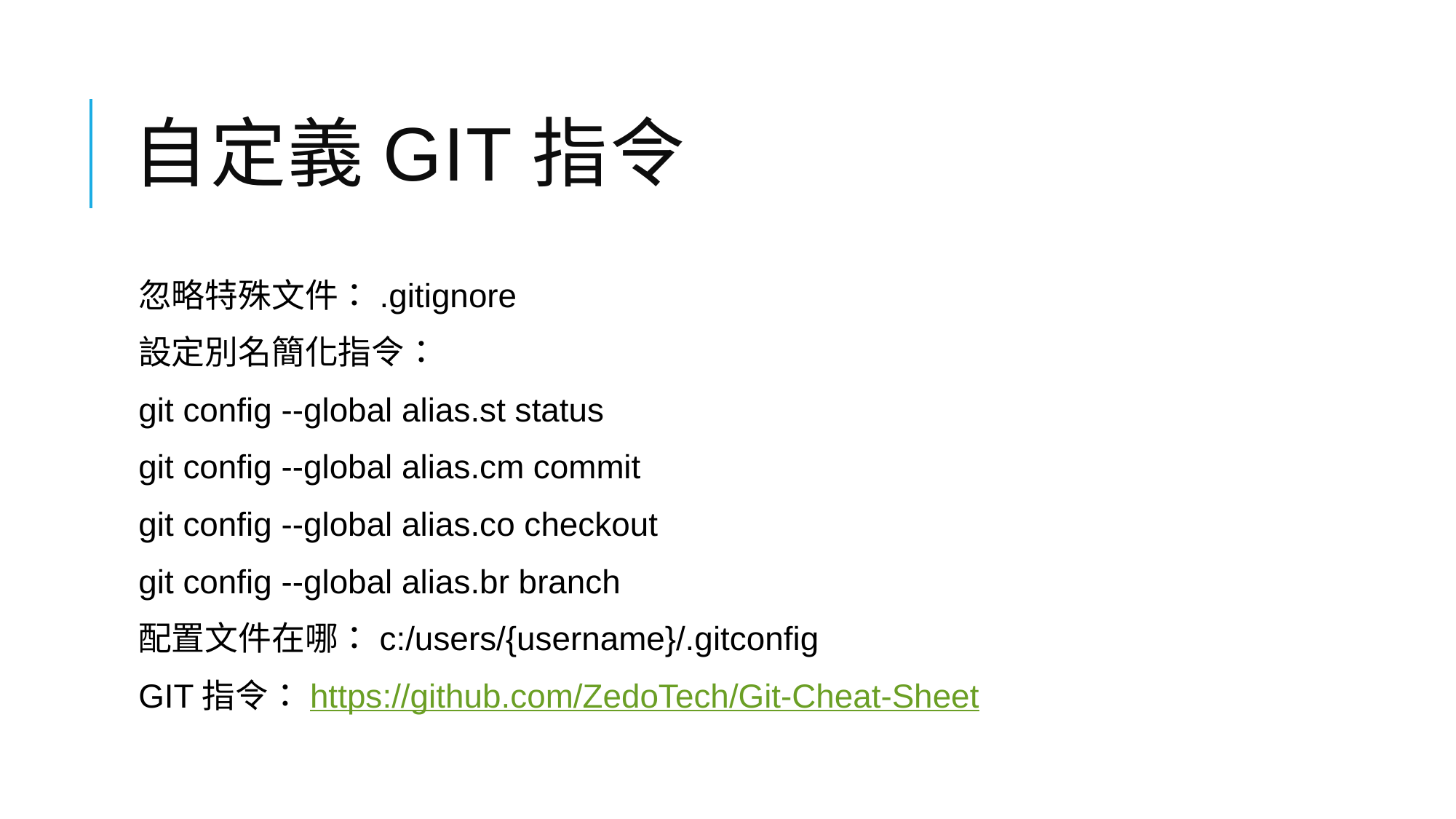

# 自定義GIT指令
忽略特殊文件：.gitignore
設定別名簡化指令：
git config --global alias.st status
git config --global alias.cm commit
git config --global alias.co checkout
git config --global alias.br branch
配置文件在哪：c:/users/{username}/.gitconfig
GIT指令：https://github.com/ZedoTech/Git-Cheat-Sheet